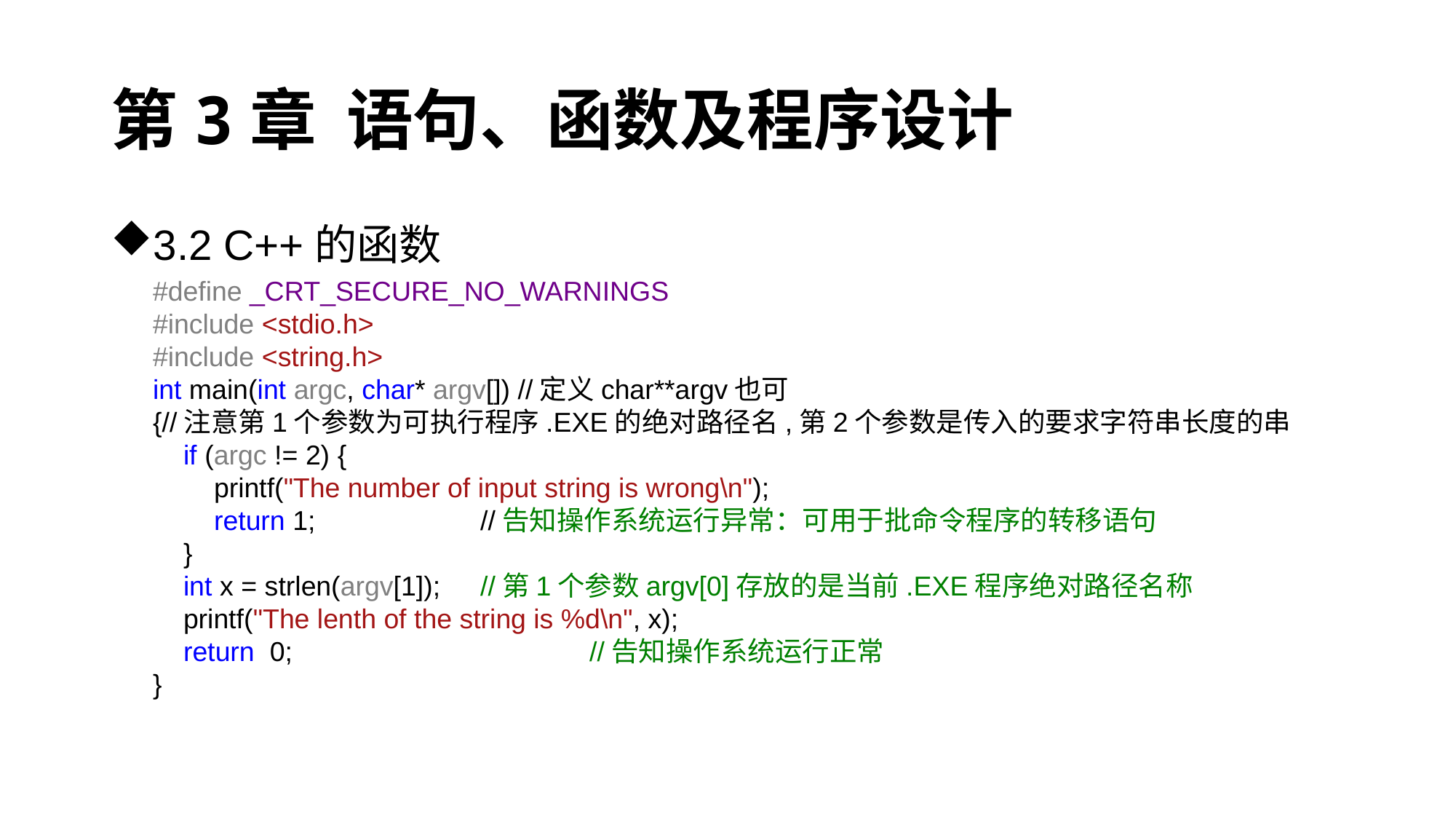

# 第3章  语句、函数及程序设计
3.2 C++的函数

#define _CRT_SECURE_NO_WARNINGS
#include <stdio.h>
#include <string.h>
int main(int argc, char* argv[]) //定义char**argv也可
{//注意第1个参数为可执行程序.EXE的绝对路径名,第2个参数是传入的要求字符串长度的串
    if (argc != 2) {
        printf("The number of input string is wrong\n");
        return 1; 		//告知操作系统运行异常：可用于批命令程序的转移语句
    }
    int x = strlen(argv[1]);	//第1个参数argv[0]存放的是当前.EXE程序绝对路径名称
    printf("The lenth of the string is %d\n", x);
    return  0;			//告知操作系统运行正常
}